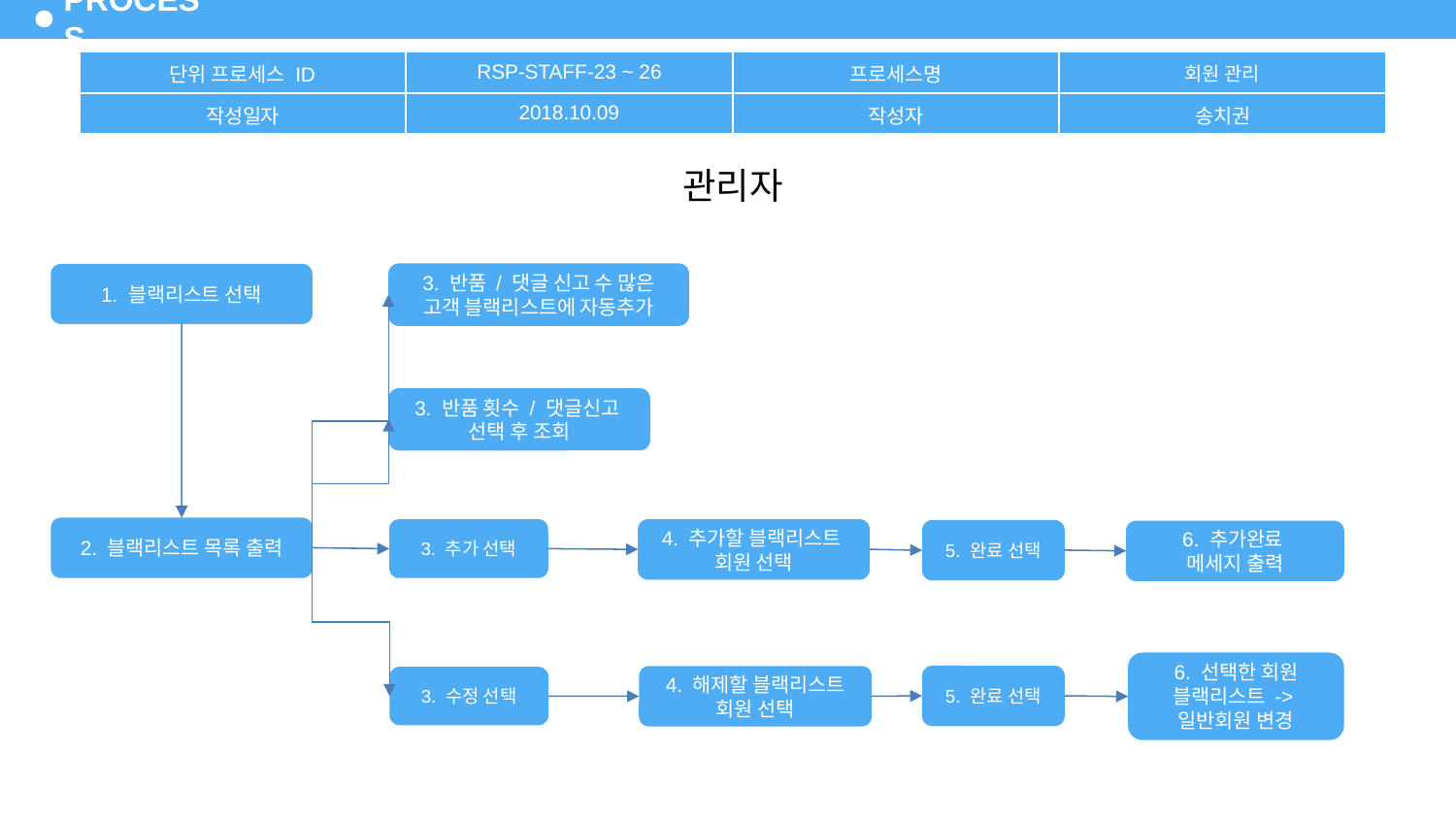

# PROCESS
| 단위 프로세스 ID | RSP-STAFF-23 ~ 26 | 프로세스명 | 회원 관리 |
| --- | --- | --- | --- |
| 작성일자 | 2018.10.09 | 작성자 | 송치권 |
관리자
3. 반품 / 댓글 신고 수 많은 고객 블랙리스트에 자동추가
1. 블랙리스트 선택
3. 반품 횟수 / 댓글신고
선택 후 조회
2. 블랙리스트 목록 출력
3. 추가 선택
4. 추가할 블랙리스트
회원 선택
5. 완료 선택
6. 추가완료
메세지 출력
6. 선택한 회원
블랙리스트 ->
일반회원 변경
5. 완료 선택
4. 해제할 블랙리스트
회원 선택
3. 수정 선택